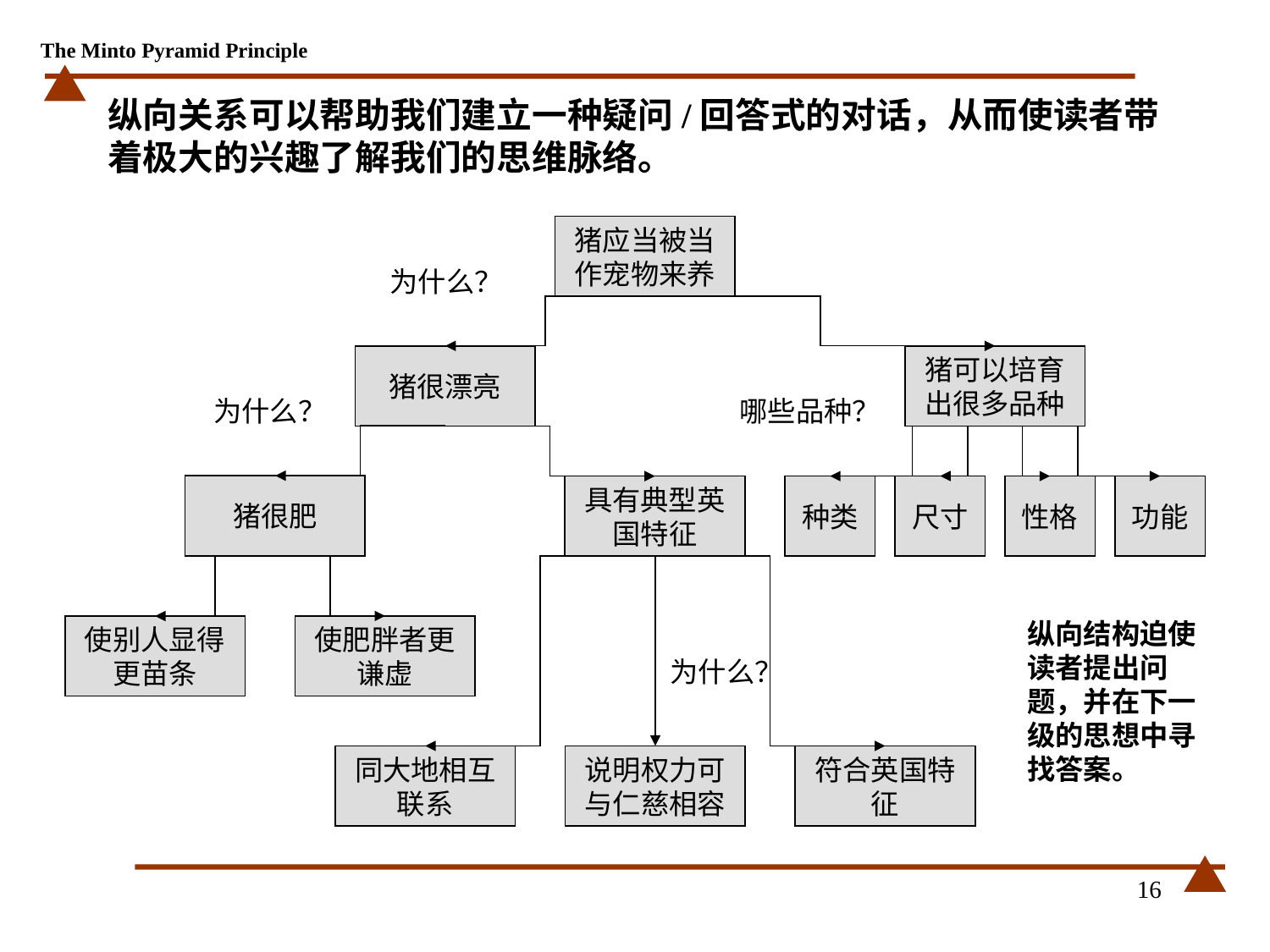

# 纵向关系可以帮助我们建立一种疑问/回答式的对话，从而使读者带着极大的兴趣了解我们的思维脉络。
猪应当被当作宠物来养
猪很漂亮
猪可以培育出很多品种
猪很肥
具有典型英国特征
种类
尺寸
性格
功能
使别人显得更苗条
使肥胖者更谦虚
同大地相互联系
说明权力可与仁慈相容
符合英国特征
为什么？
为什么？
哪些品种？
为什么？
纵向结构迫使读者提出问题，并在下一级的思想中寻找答案。
16